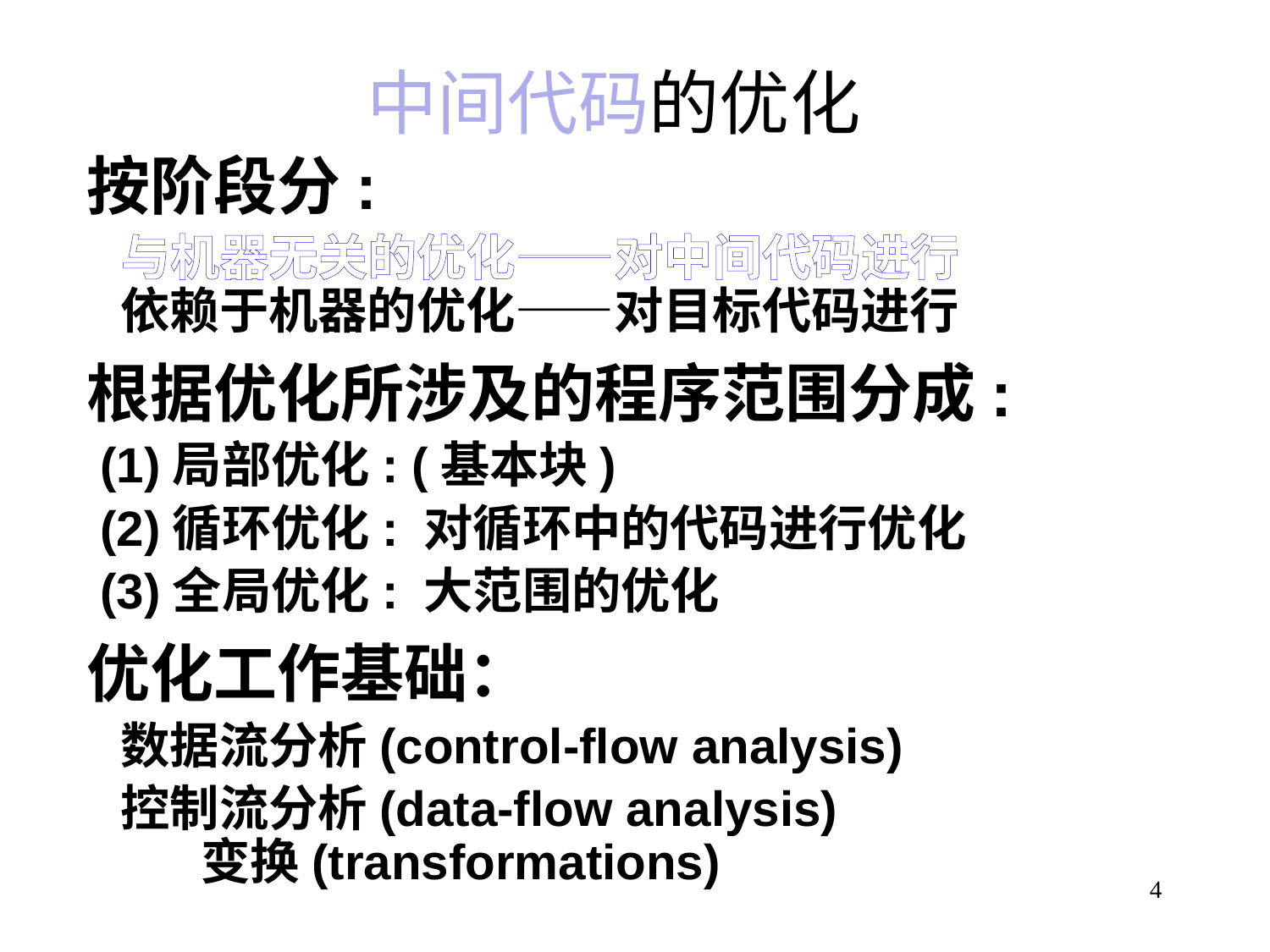

# 中间代码的优化
按阶段分:
  与机器无关的优化——对中间代码进行
  依赖于机器的优化——对目标代码进行
根据优化所涉及的程序范围分成:
 (1)局部优化: (基本块)
 (2)循环优化: 对循环中的代码进行优化
 (3)全局优化: 大范围的优化
优化工作基础：
  数据流分析(control-flow analysis)
  控制流分析(data-flow analysis)                           变换(transformations)
4